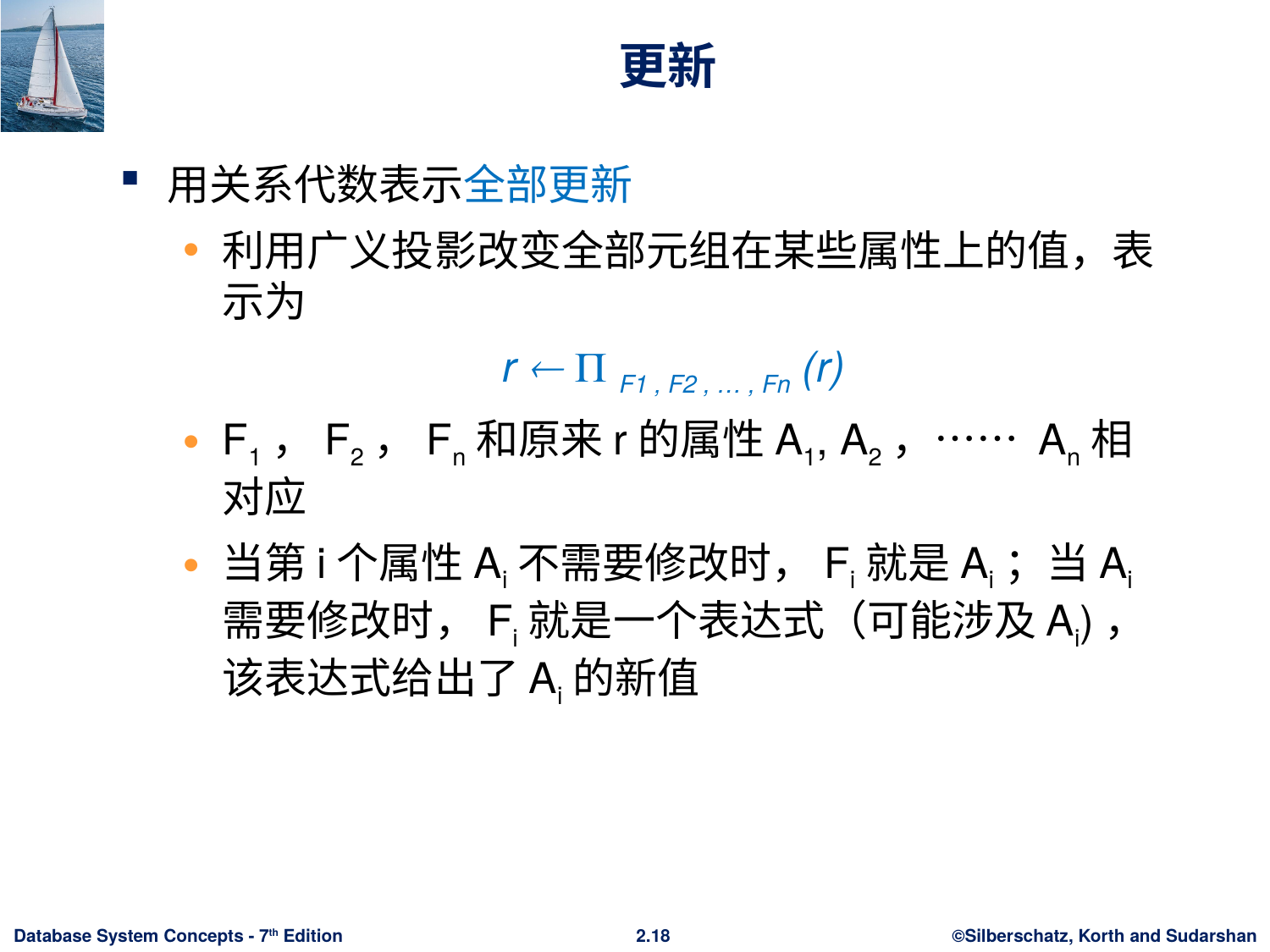

# 更新
用关系代数表示全部更新
利用广义投影改变全部元组在某些属性上的值，表示为
r ← Π F1 , F2 , … , Fn (r)
F1，F2，Fn和原来r的属性A1, A2，…… An相对应
当第i个属性Ai不需要修改时，Fi就是Ai；当Ai需要修改时，Fi就是一个表达式（可能涉及Ai)，该表达式给出了Ai的新值